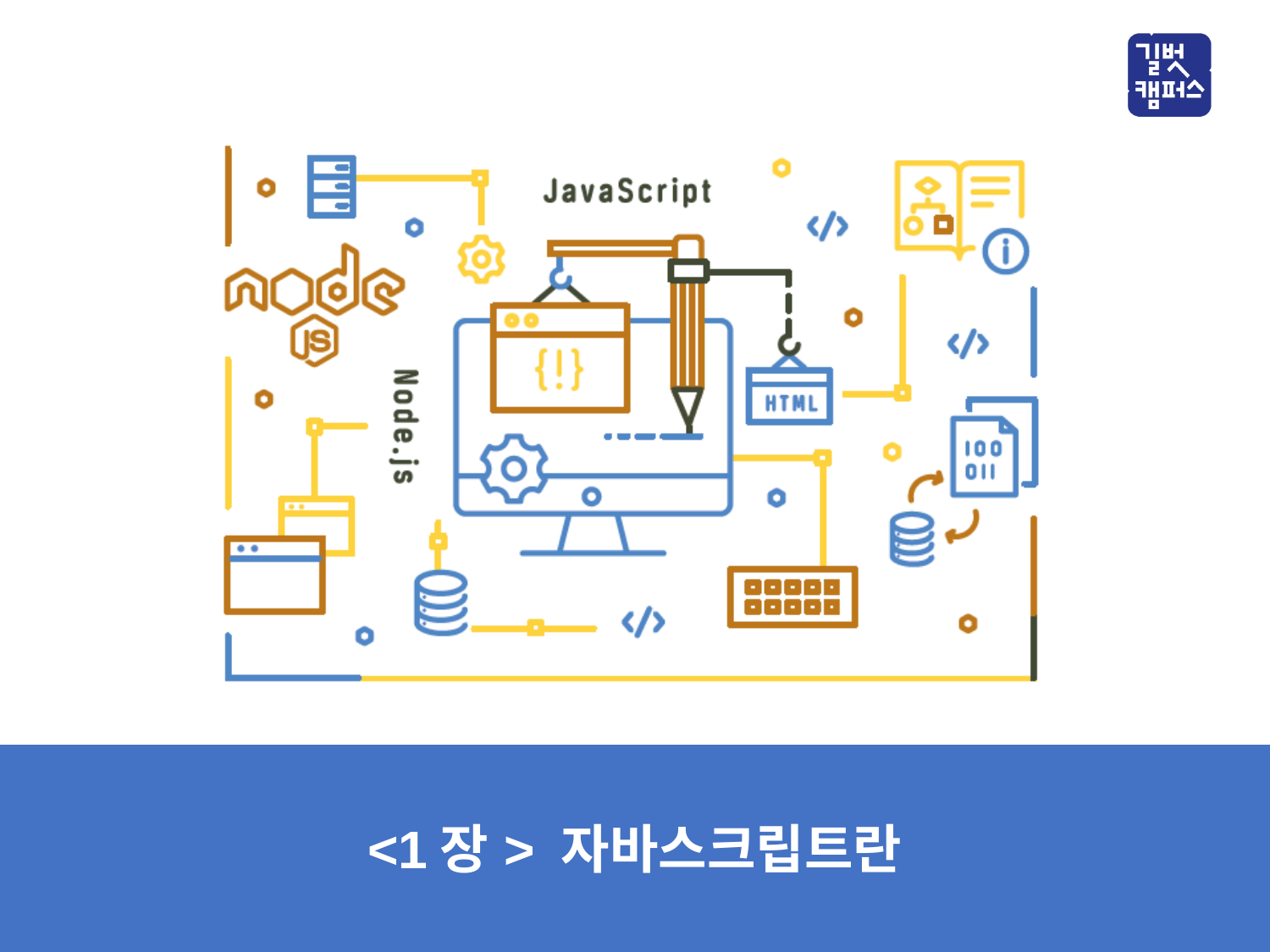

<1장> 자바스크립트란
<1장> 전기의 기본 개념과 팅커캐드